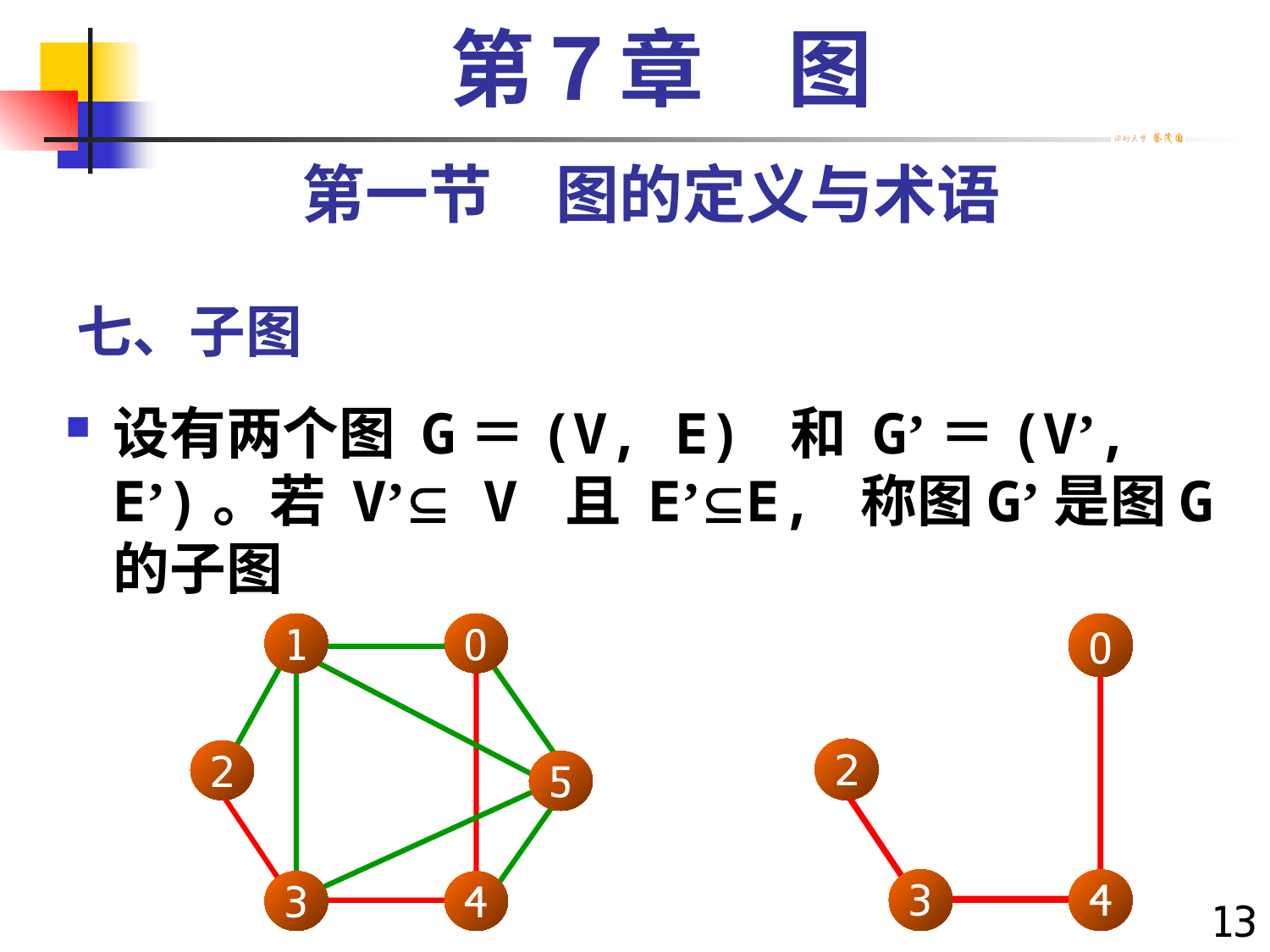

第７章　图
第一节　图的定义与术语
# 七、子图
设有两个图 G＝(V, E) 和 G’＝(V’, E’)。若 V’⊆ V 且 E’⊆E, 称图G’是图G的子图
1
0
2
5
3
4

0
2
3
4

0
2
3
4

13